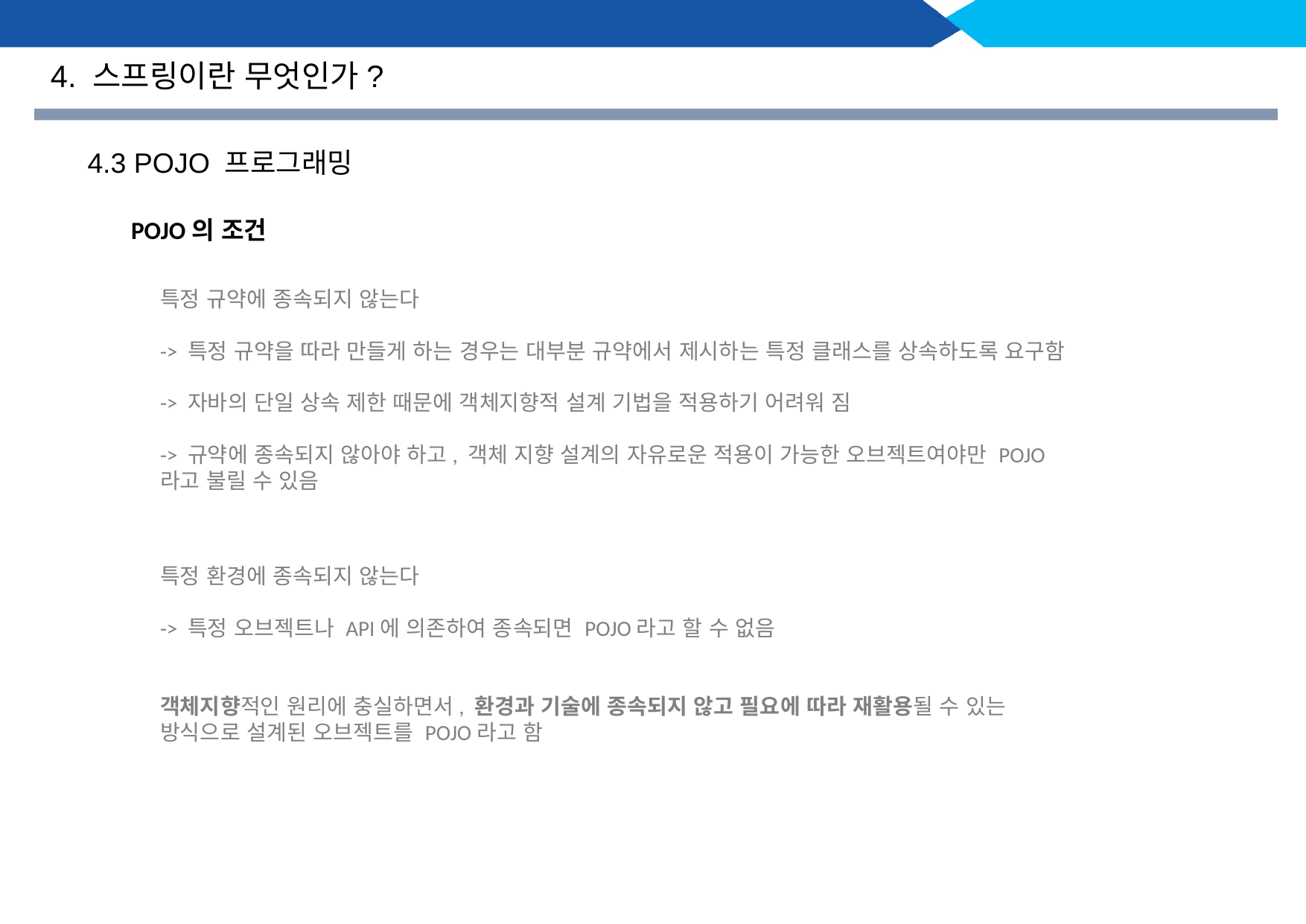

4. 스프링이란 무엇인가?
4.3 POJO 프로그래밍
POJO의 조건
특정 규약에 종속되지 않는다

-> 특정 규약을 따라 만들게 하는 경우는 대부분 규약에서 제시하는 특정 클래스를 상속하도록 요구함

-> 자바의 단일 상속 제한 때문에 객체지향적 설계 기법을 적용하기 어려워 짐

-> 규약에 종속되지 않아야 하고, 객체 지향 설계의 자유로운 적용이 가능한 오브젝트여야만 POJO라고 불릴 수 있음
특정 환경에 종속되지 않는다

-> 특정 오브젝트나 API에 의존하여 종속되면 POJO라고 할 수 없음
객체지향적인 원리에 충실하면서, 환경과 기술에 종속되지 않고 필요에 따라 재활용될 수 있는 방식으로 설계된 오브젝트를 POJO라고 함